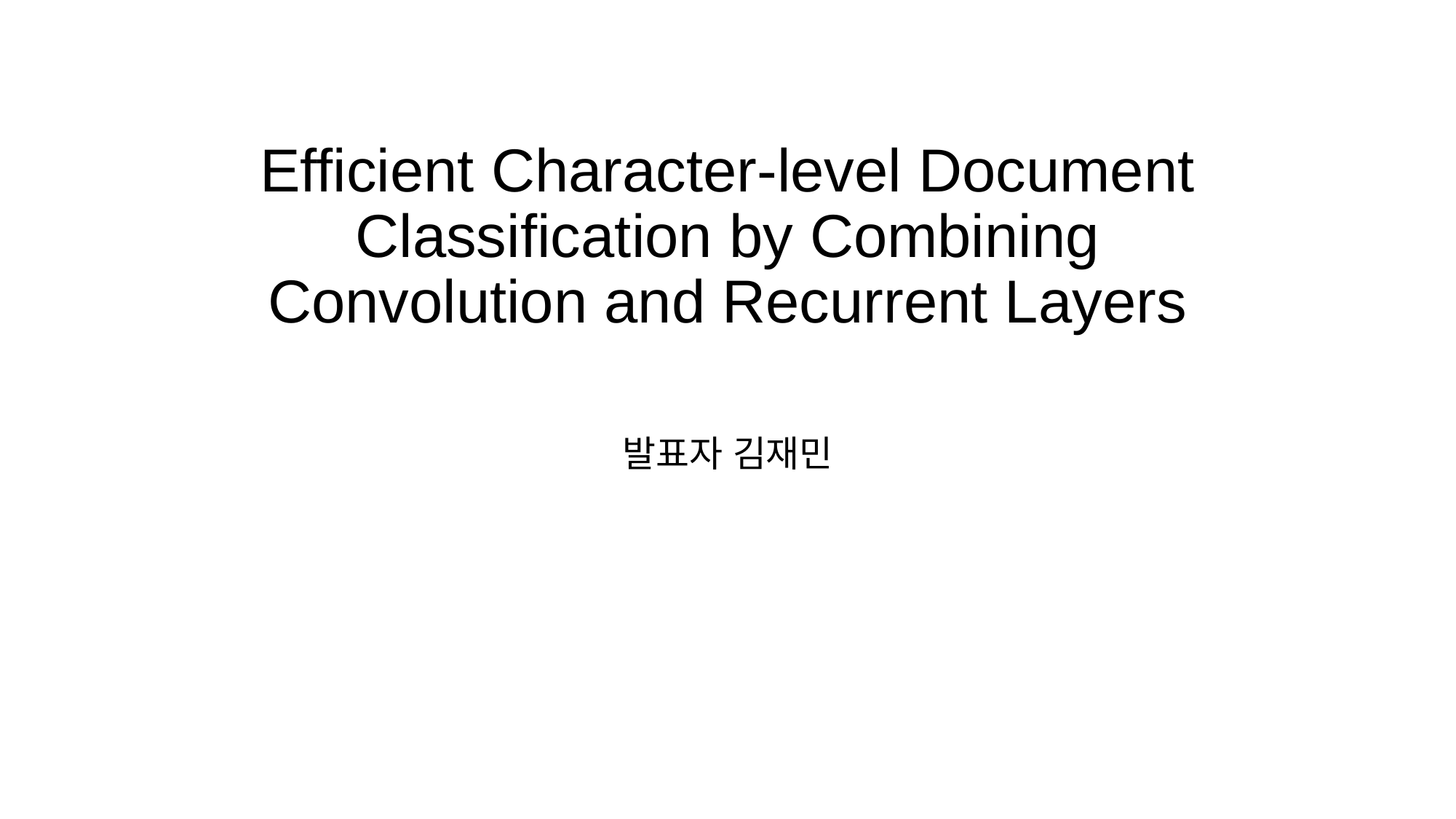

# Efficient Character-level Document Classification by Combining Convolution and Recurrent Layers
발표자 김재민